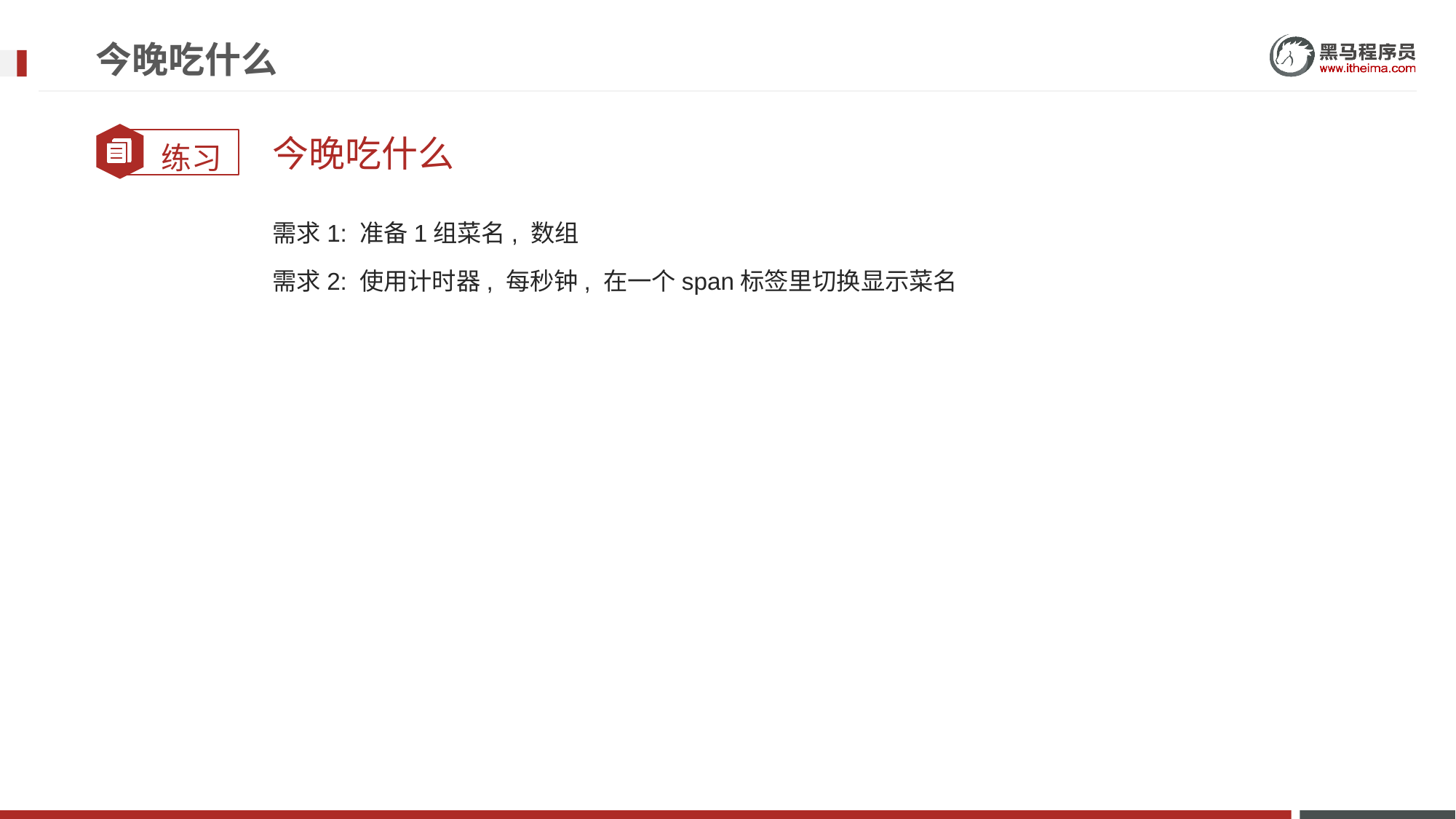

# 今晚吃什么
今晚吃什么
需求1: 准备1组菜名, 数组
需求2: 使用计时器, 每秒钟, 在一个span标签里切换显示菜名